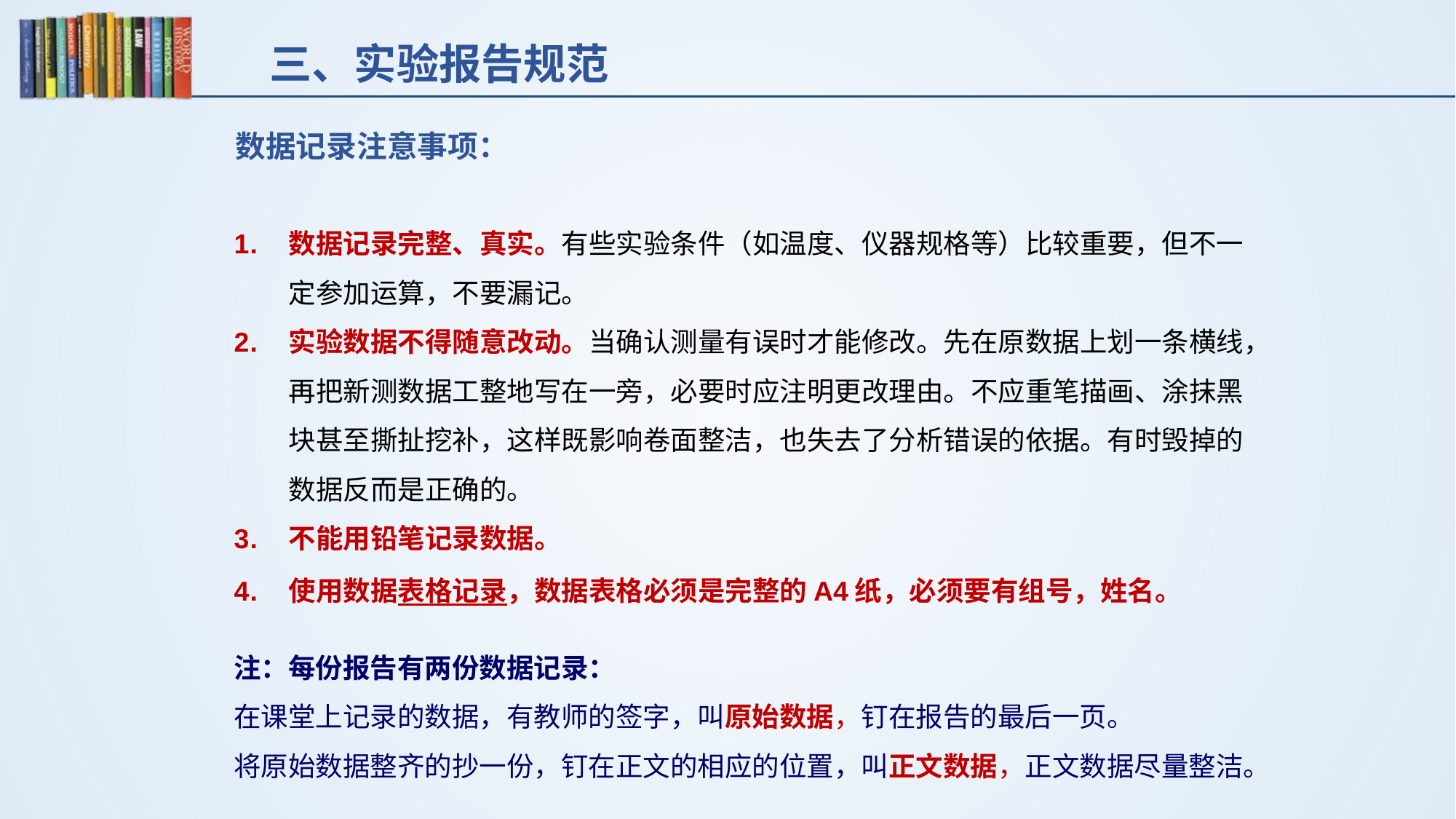

三、实验报告规范
数据记录注意事项：
数据记录完整、真实。有些实验条件（如温度、仪器规格等）比较重要，但不一定参加运算，不要漏记。
实验数据不得随意改动。当确认测量有误时才能修改。先在原数据上划一条横线，再把新测数据工整地写在一旁，必要时应注明更改理由。不应重笔描画、涂抹黑块甚至撕扯挖补，这样既影响卷面整洁，也失去了分析错误的依据。有时毁掉的数据反而是正确的。
不能用铅笔记录数据。
使用数据表格记录，数据表格必须是完整的A4纸，必须要有组号，姓名。
注：每份报告有两份数据记录：
在课堂上记录的数据，有教师的签字，叫原始数据，钉在报告的最后一页。
将原始数据整齐的抄一份，钉在正文的相应的位置，叫正文数据，正文数据尽量整洁。